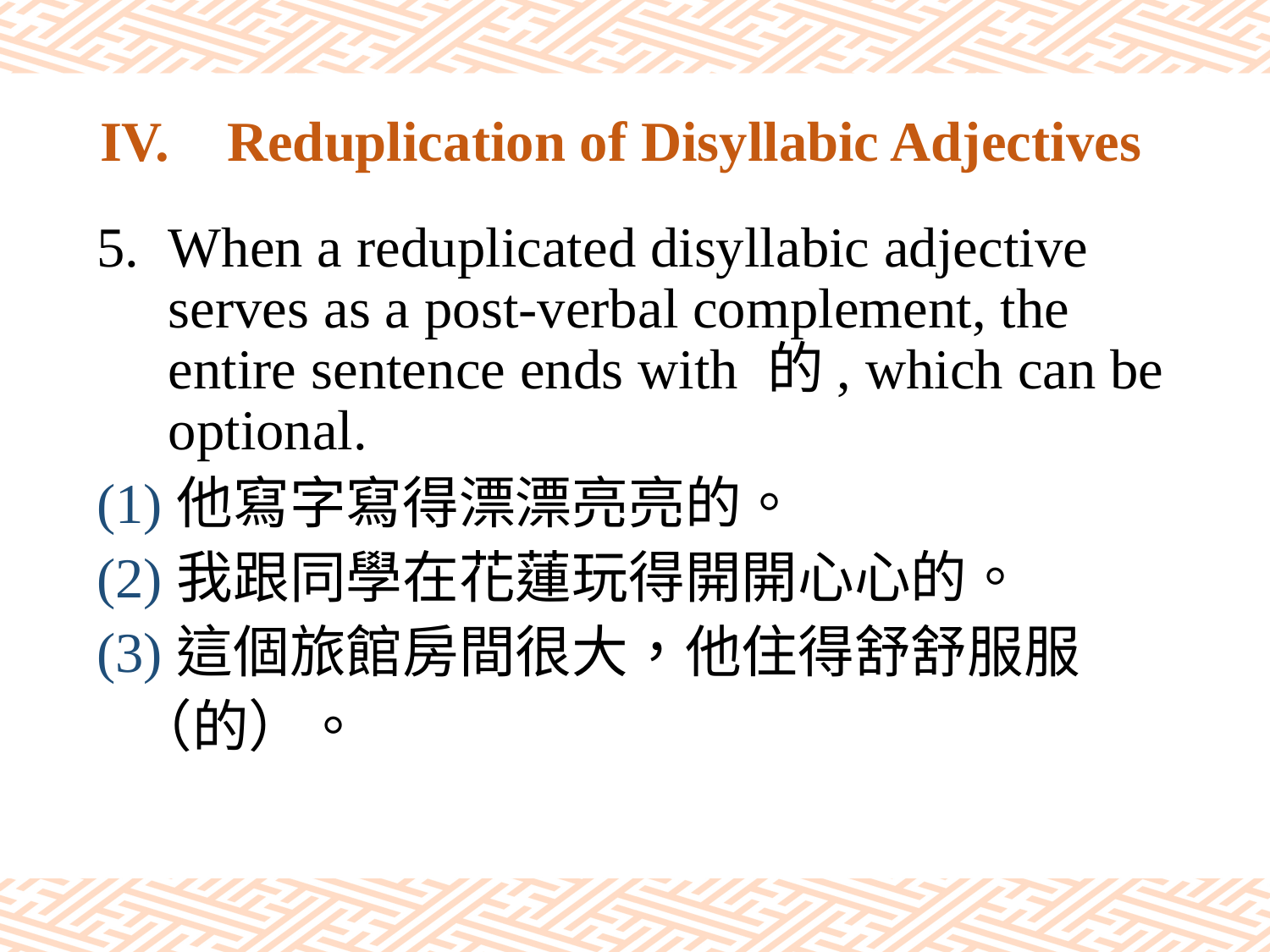

# IV.	Reduplication of Disyllabic Adjectives
When a reduplicated disyllabic adjective serves as a post-verbal complement, the entire sentence ends with 的, which can be optional.
(1)他寫字寫得漂漂亮亮的。
(2)我跟同學在花蓮玩得開開心心的。
(3)這個旅館房間很大，他住得舒舒服服
  （的）。